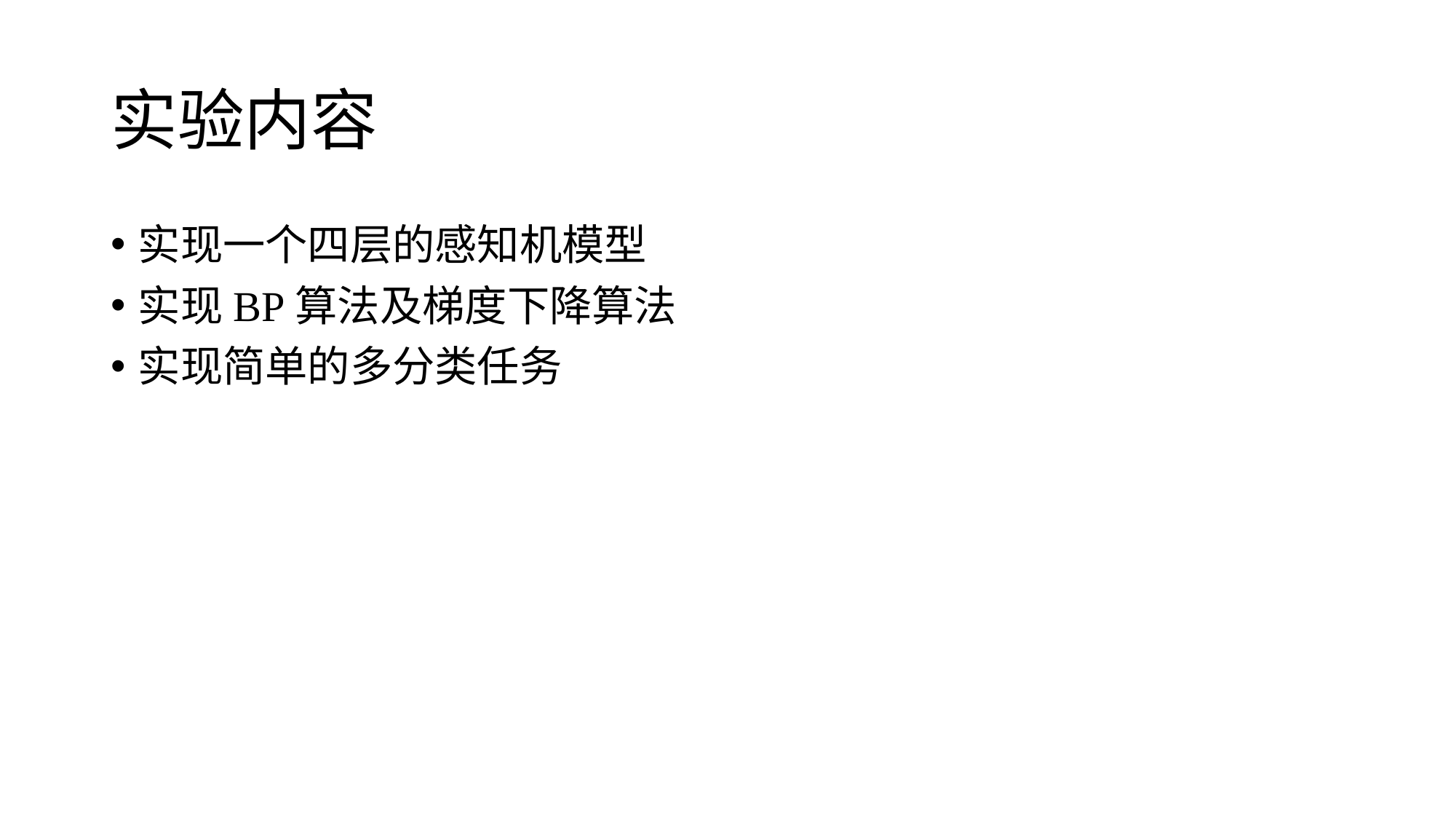

# 实验内容
实现一个四层的感知机模型
实现BP算法及梯度下降算法
实现简单的多分类任务